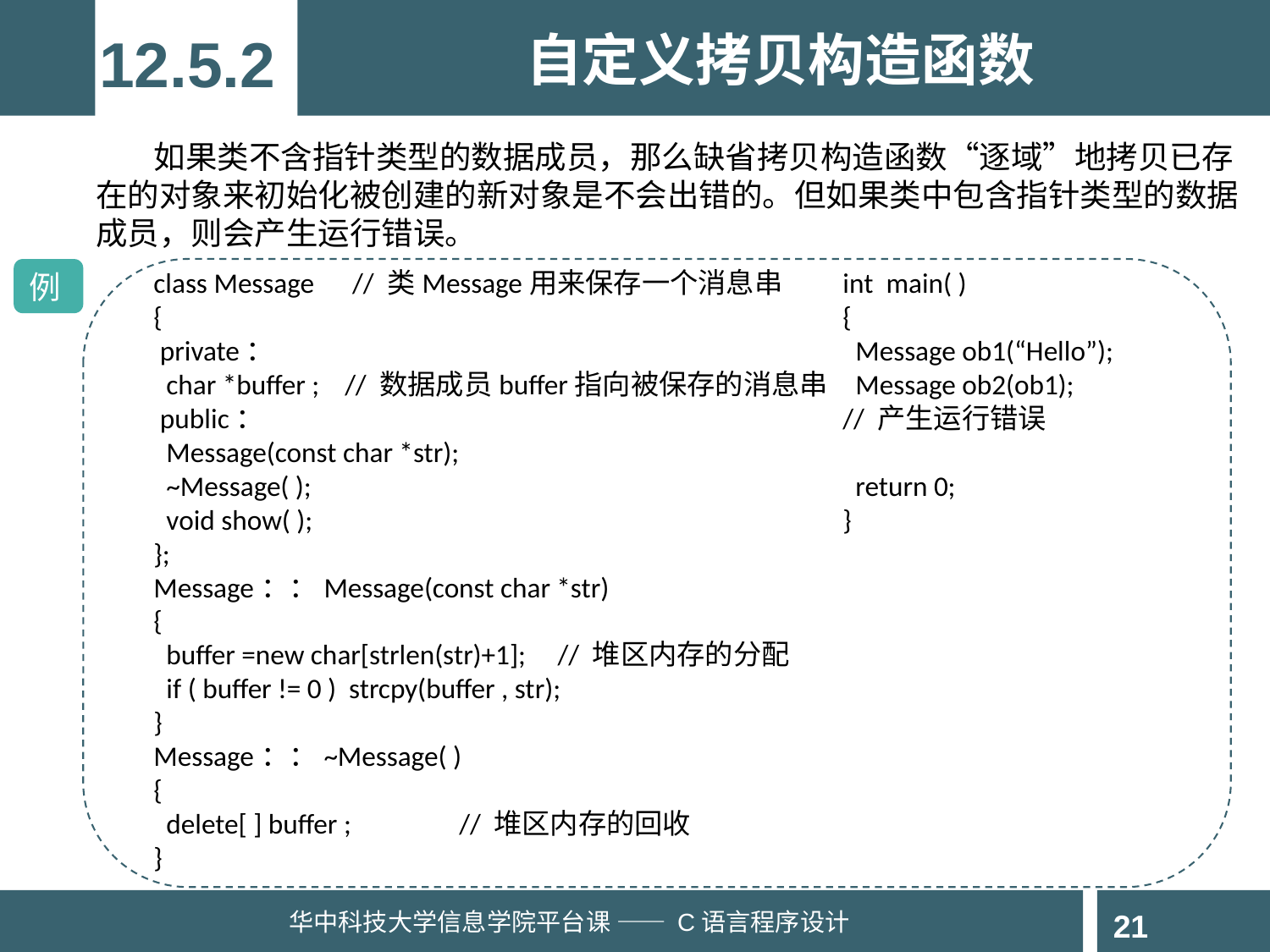

12.5.2
自定义拷贝构造函数
       如果类不含指针类型的数据成员，那么缺省拷贝构造函数“逐域”地拷贝已存在的对象来初始化被创建的新对象是不会出错的。但如果类中包含指针类型的数据成员，则会产生运行错误。
例

class Message      // 类Message用来保存一个消息串
{
 private：
  char *buffer ;    // 数据成员buffer指向被保存的消息串
 public：
  Message(const char *str);
  ~Message( );
  void show( );
};
Message：：Message(const char *str)
{
  buffer =new char[strlen(str)+1];     // 堆区内存的分配
  if ( buffer != 0 )  strcpy(buffer , str);
}
Message：：~Message( )
{
  delete[ ] buffer ;                 // 堆区内存的回收
}
int  main( )
{
  Message ob1(“Hello”);
  Message ob2(ob1);
// 产生运行错误

  return 0;
}